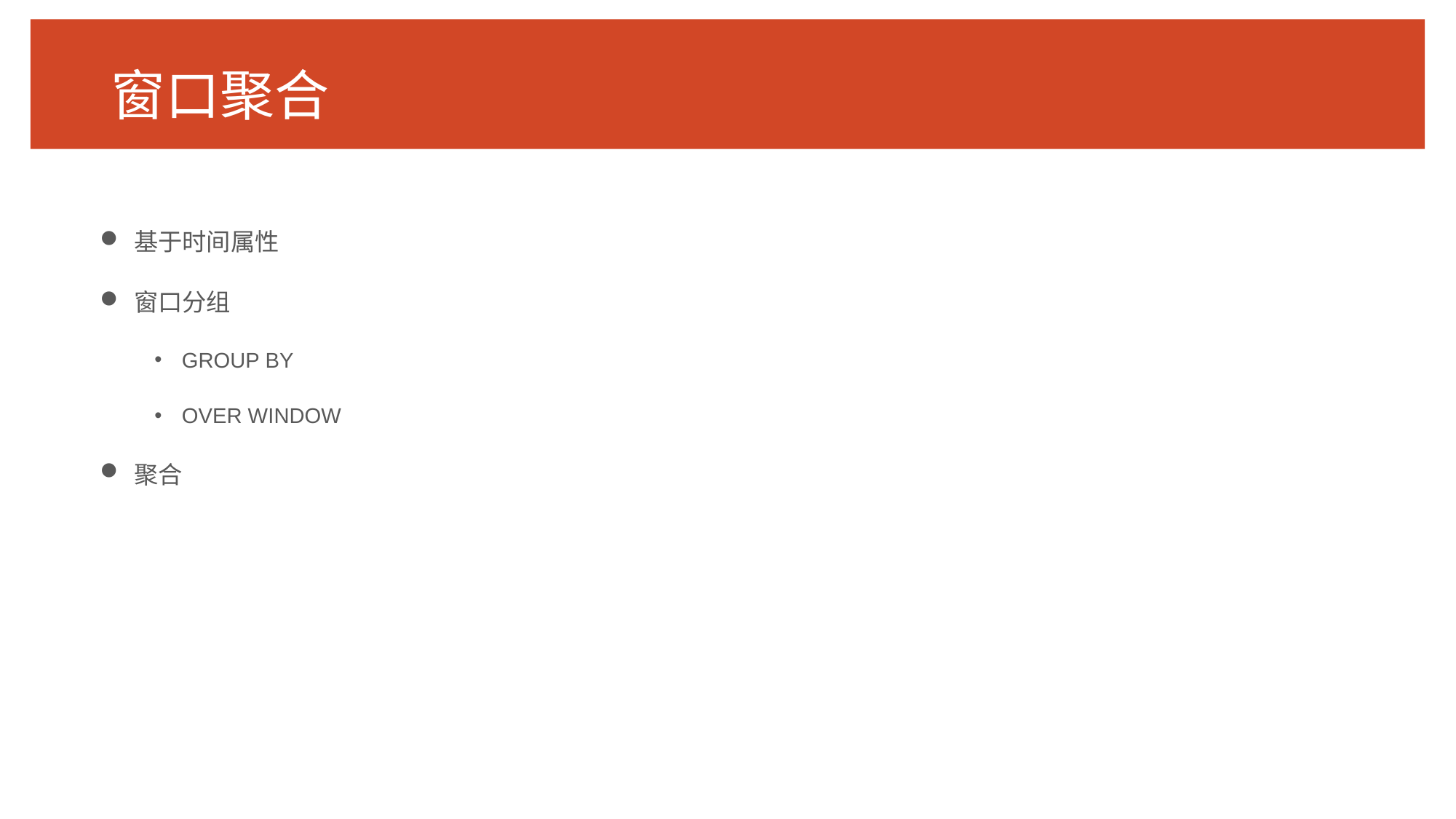

# 窗口聚合
基于时间属性
窗口分组
GROUP BY
OVER WINDOW
聚合